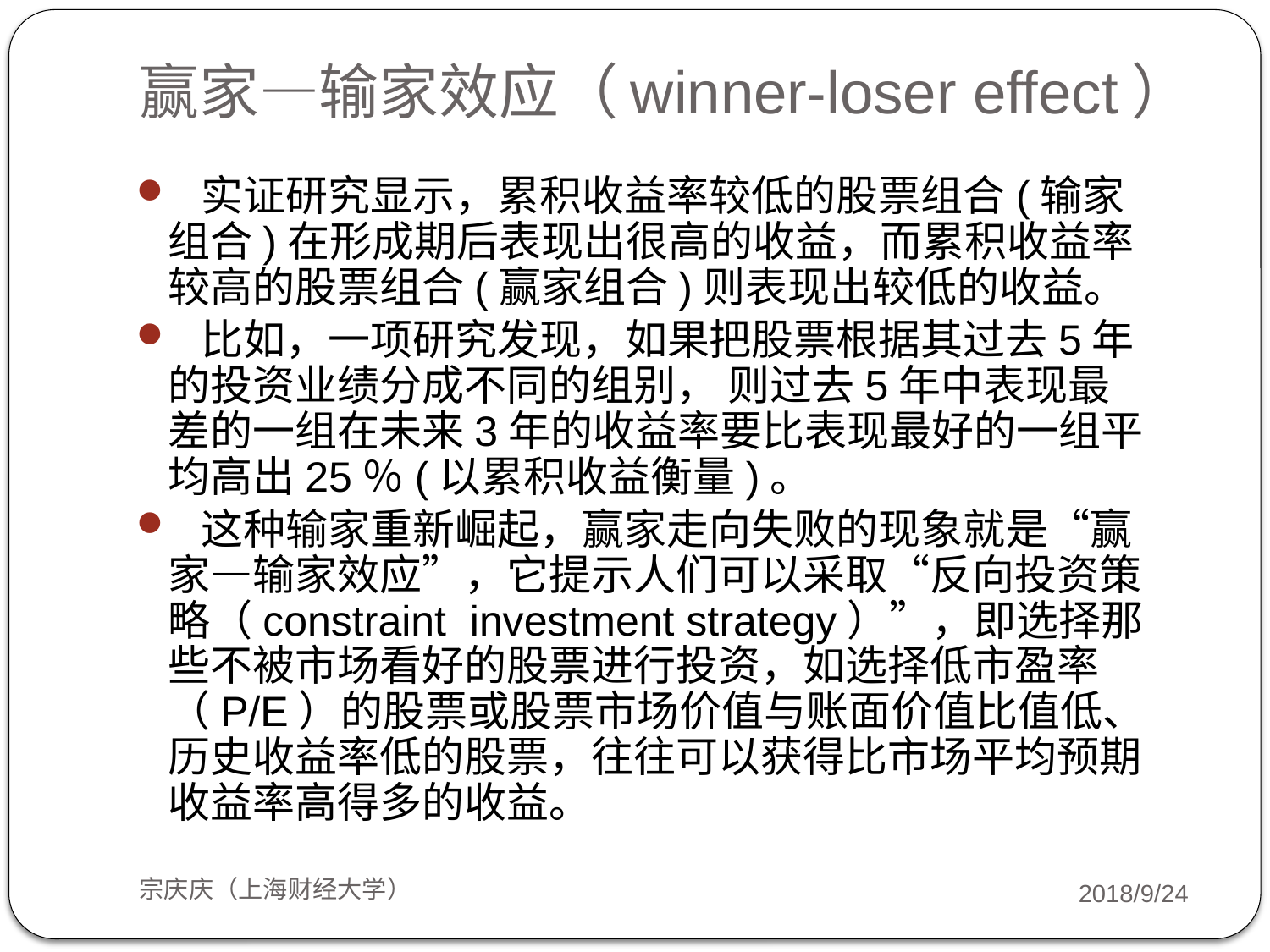

# 赢家—输家效应（winner-loser effect）
  实证研究显示，累积收益率较低的股票组合(输家组合)在形成期后表现出很高的收益，而累积收益率较高的股票组合(赢家组合)则表现出较低的收益。
  比如，一项研究发现，如果把股票根据其过去5年的投资业绩分成不同的组别， 则过去5年中表现最差的一组在未来3年的收益率要比表现最好的一组平均高出25％(以累积收益衡量)。
  这种输家重新崛起，赢家走向失败的现象就是“赢家—输家效应”，它提示人们可以采取“反向投资策略（constraint  investment strategy）”，即选择那些不被市场看好的股票进行投资，如选择低市盈率（P/E）的股票或股票市场价值与账面价值比值低、历史收益率低的股票，往往可以获得比市场平均预期收益率高得多的收益。
宗庆庆（上海财经大学）
2018/9/24